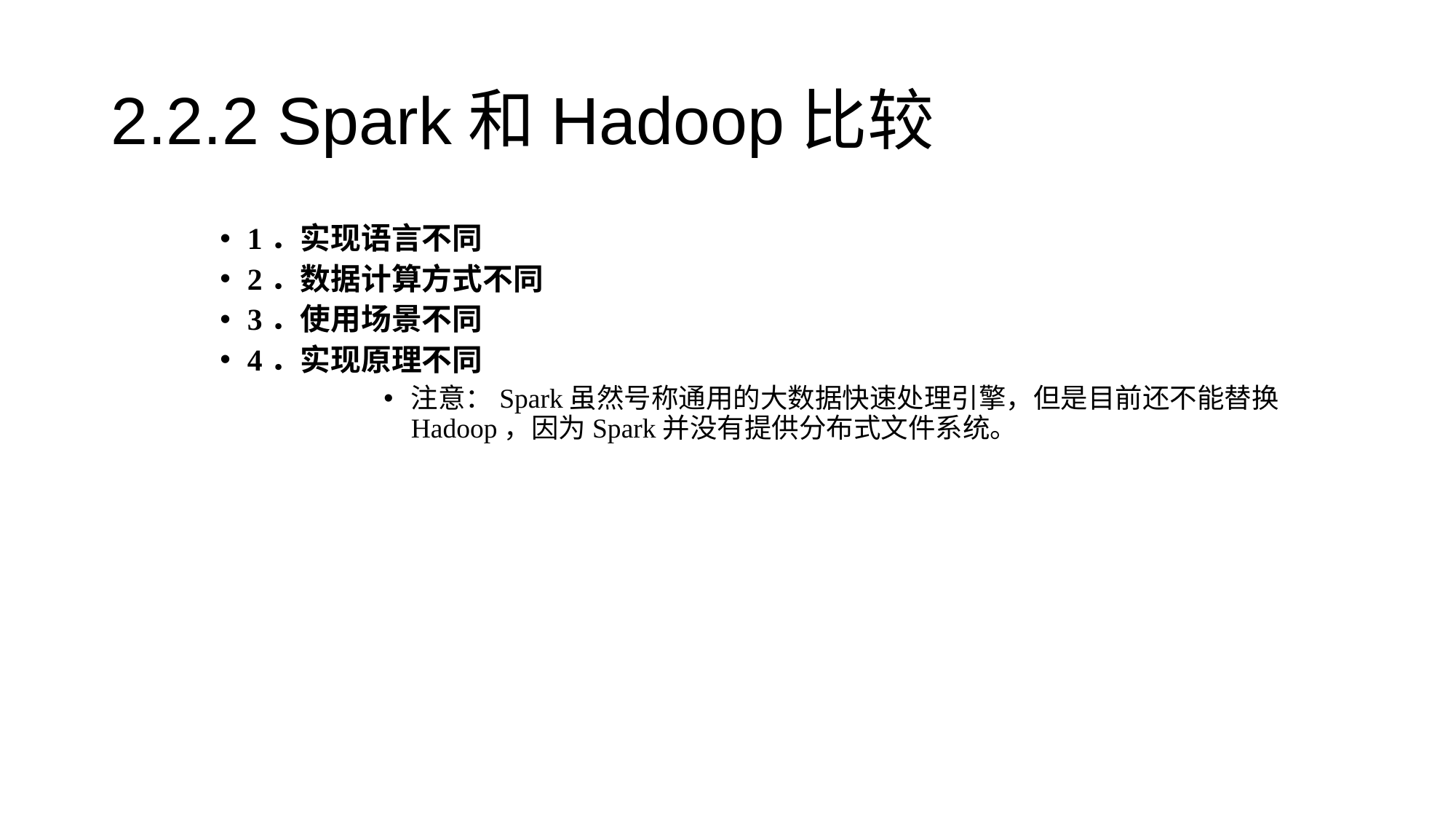

# 2.2.2 Spark和Hadoop比较
1．实现语言不同
2．数据计算方式不同
3．使用场景不同
4．实现原理不同
注意：Spark虽然号称通用的大数据快速处理引擎，但是目前还不能替换Hadoop，因为Spark并没有提供分布式文件系统。